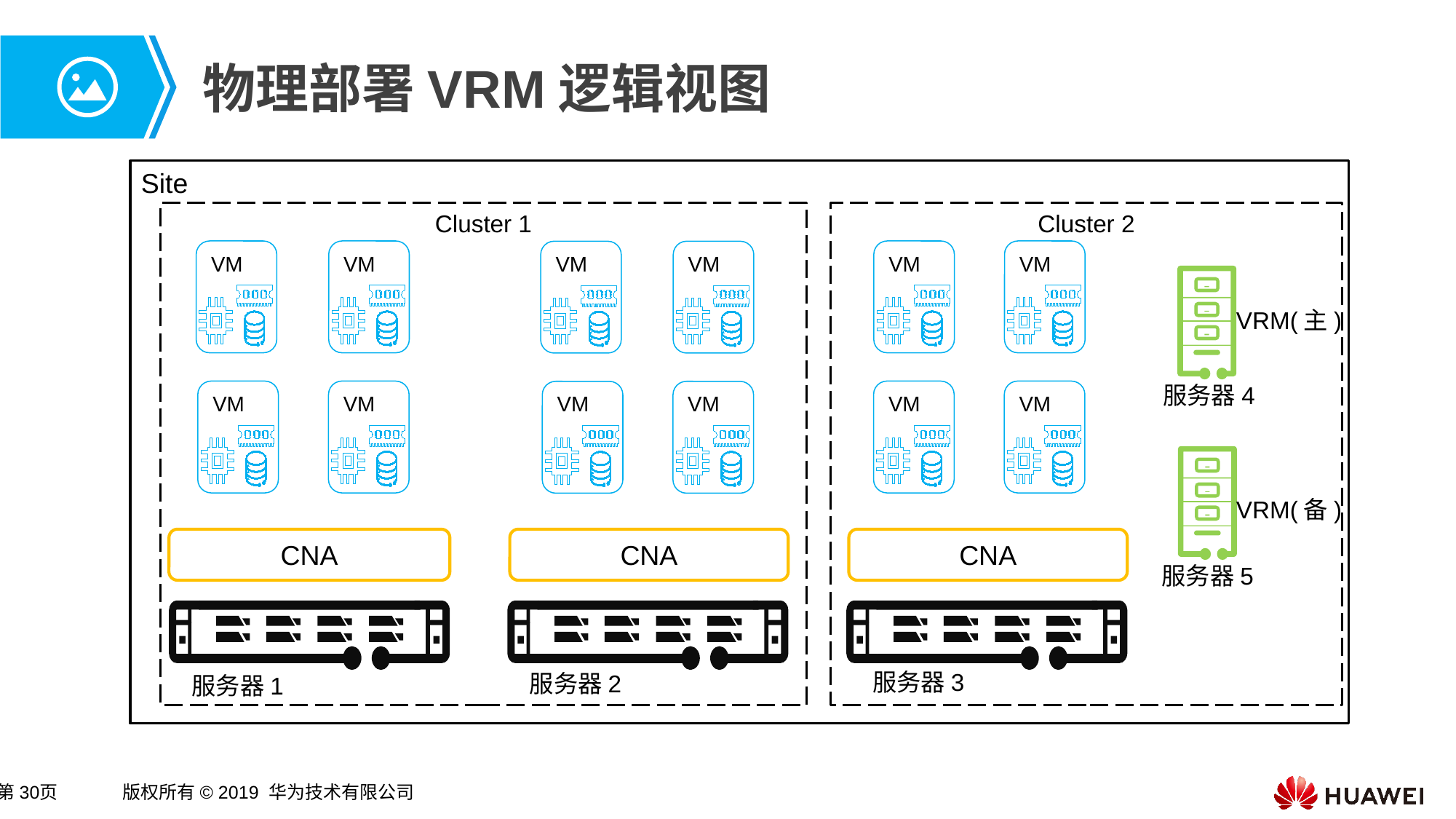

# 物理部署VRM逻辑视图
Site
Cluster 1
Cluster 2
VM

VM

VM

VM

VM

VM

VRM(主)
服务器4
VM

VM

VM

VM

VM

VM

VRM(备)
CNA
CNA
CNA
服务器5

服务器3
服务器2
服务器1